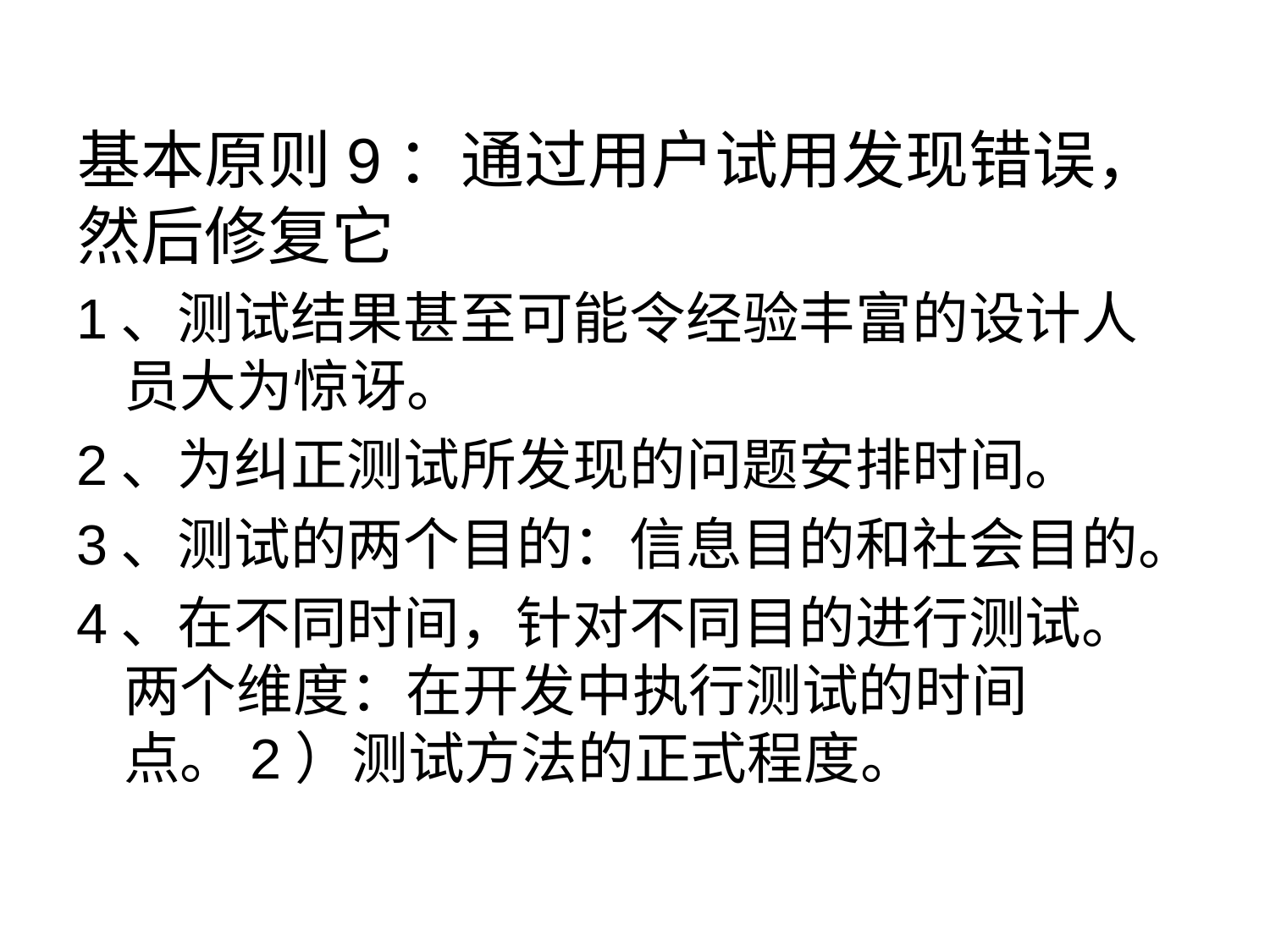

基本原则9：通过用户试用发现错误，然后修复它
1、测试结果甚至可能令经验丰富的设计人员大为惊讶。
2、为纠正测试所发现的问题安排时间。
3、测试的两个目的：信息目的和社会目的。
4、在不同时间，针对不同目的进行测试。两个维度：在开发中执行测试的时间点。2）测试方法的正式程度。